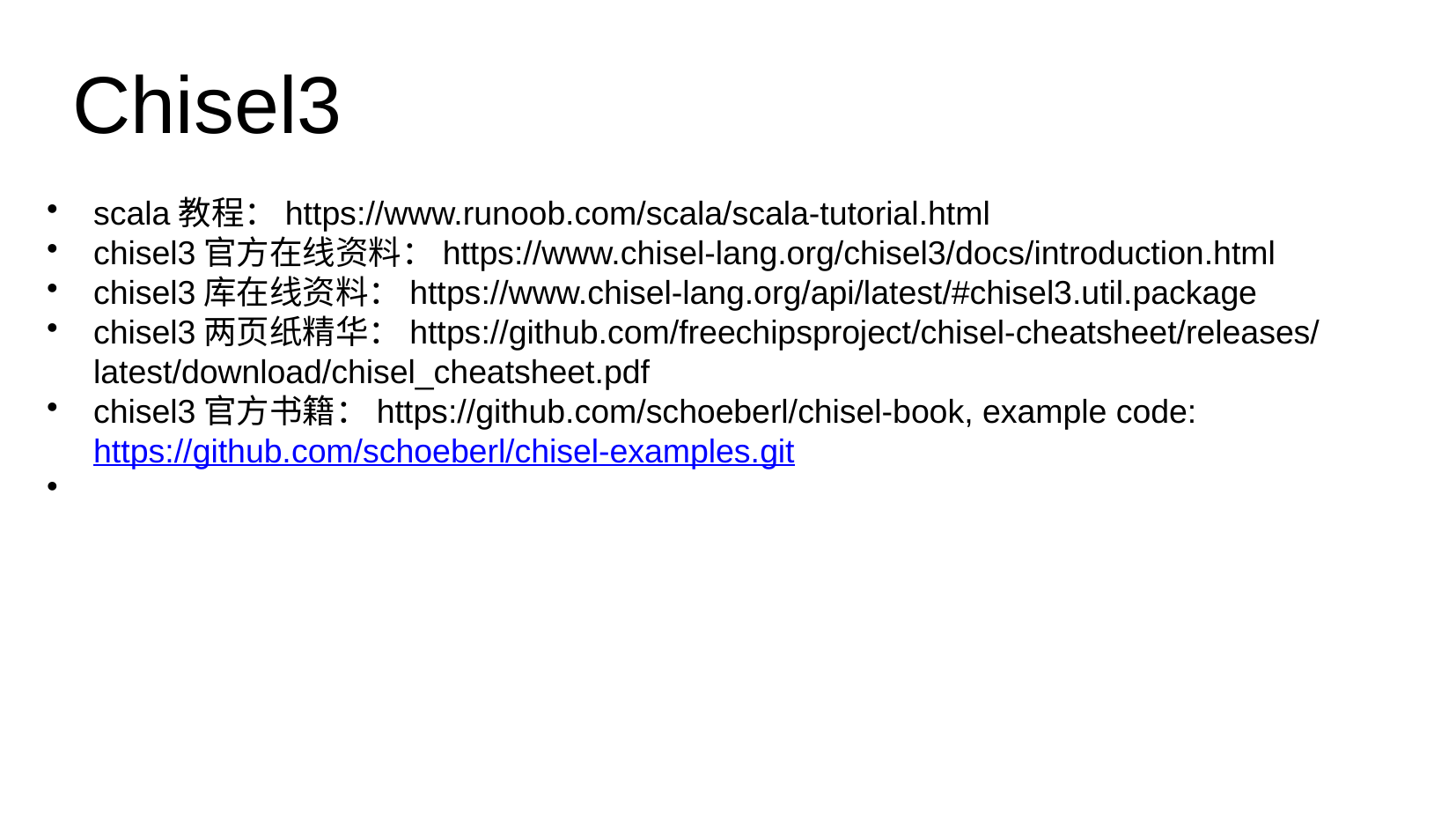

Chisel3
scala教程：https://www.runoob.com/scala/scala-tutorial.html
chisel3官方在线资料：https://www.chisel-lang.org/chisel3/docs/introduction.html
chisel3库在线资料：https://www.chisel-lang.org/api/latest/#chisel3.util.package
chisel3两页纸精华：https://github.com/freechipsproject/chisel-cheatsheet/releases/latest/download/chisel_cheatsheet.pdf
chisel3官方书籍：https://github.com/schoeberl/chisel-book, example code: https://github.com/schoeberl/chisel-examples.git